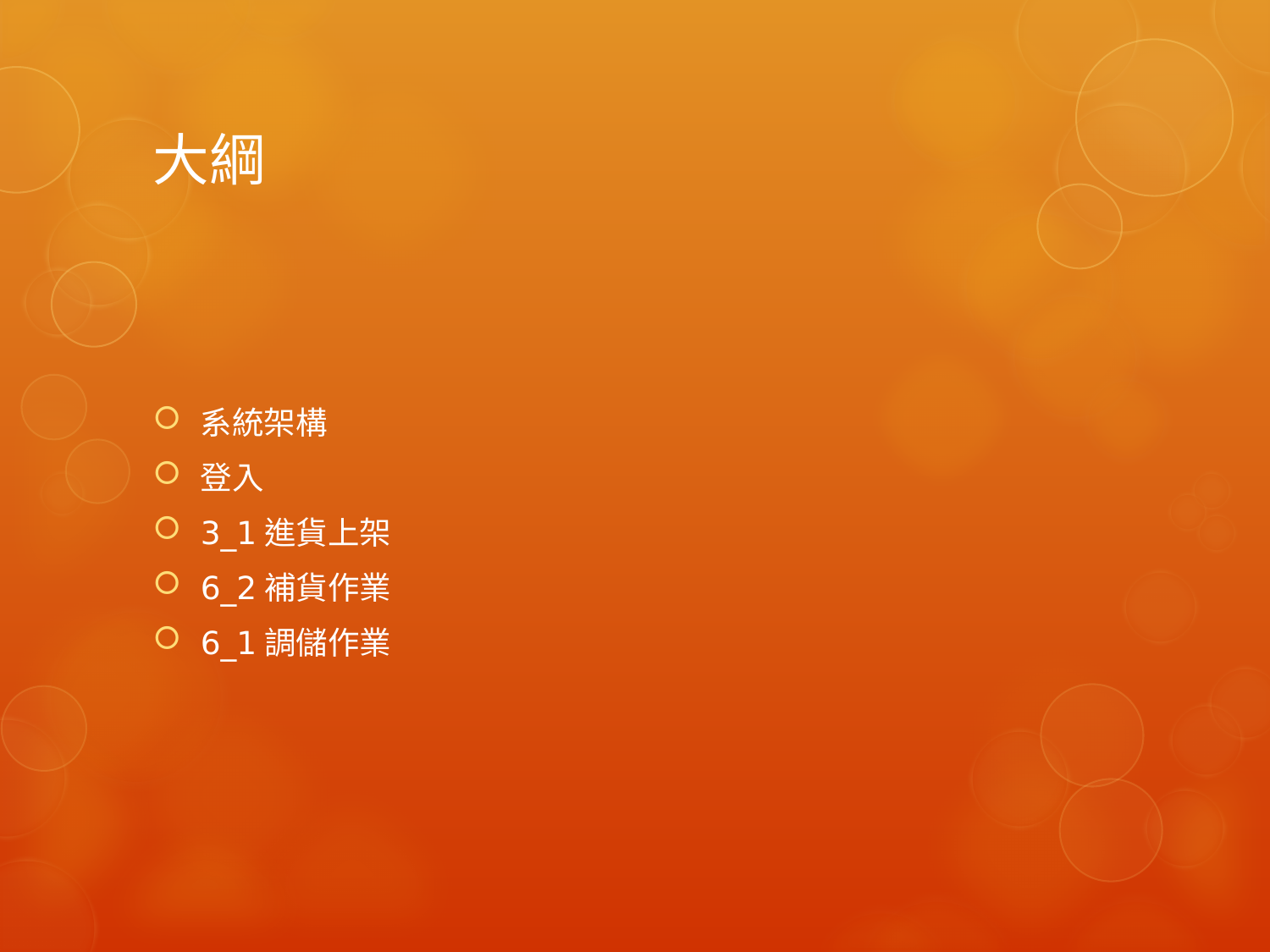

# 大綱
系統架構
登入
3_1進貨上架
6_2補貨作業
6_1調儲作業